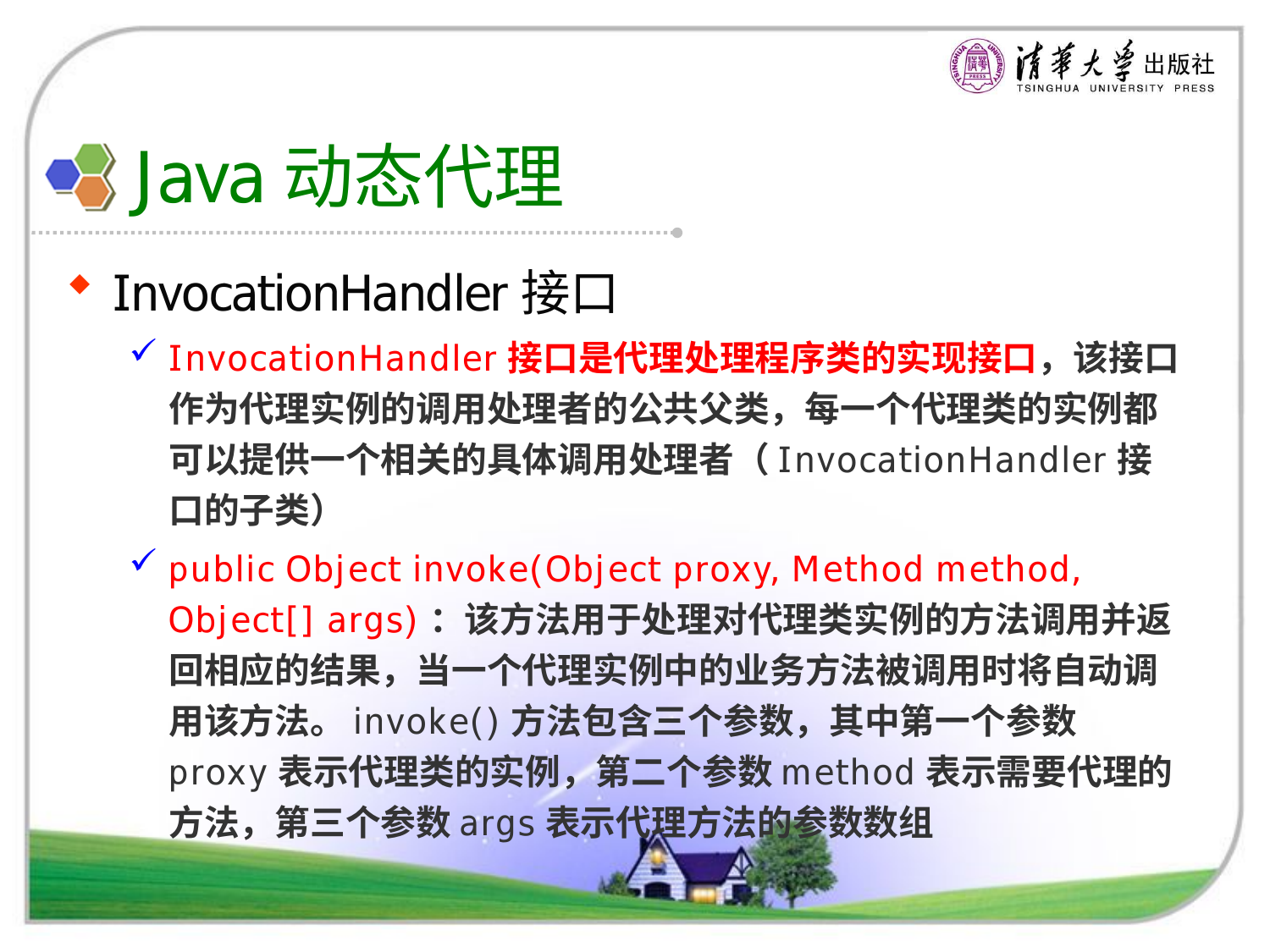

# Java动态代理
InvocationHandler接口
InvocationHandler接口是代理处理程序类的实现接口，该接口作为代理实例的调用处理者的公共父类，每一个代理类的实例都可以提供一个相关的具体调用处理者（InvocationHandler接口的子类）
public Object invoke(Object proxy, Method method, Object[] args)：该方法用于处理对代理类实例的方法调用并返回相应的结果，当一个代理实例中的业务方法被调用时将自动调用该方法。invoke()方法包含三个参数，其中第一个参数proxy表示代理类的实例，第二个参数method表示需要代理的方法，第三个参数args表示代理方法的参数数组